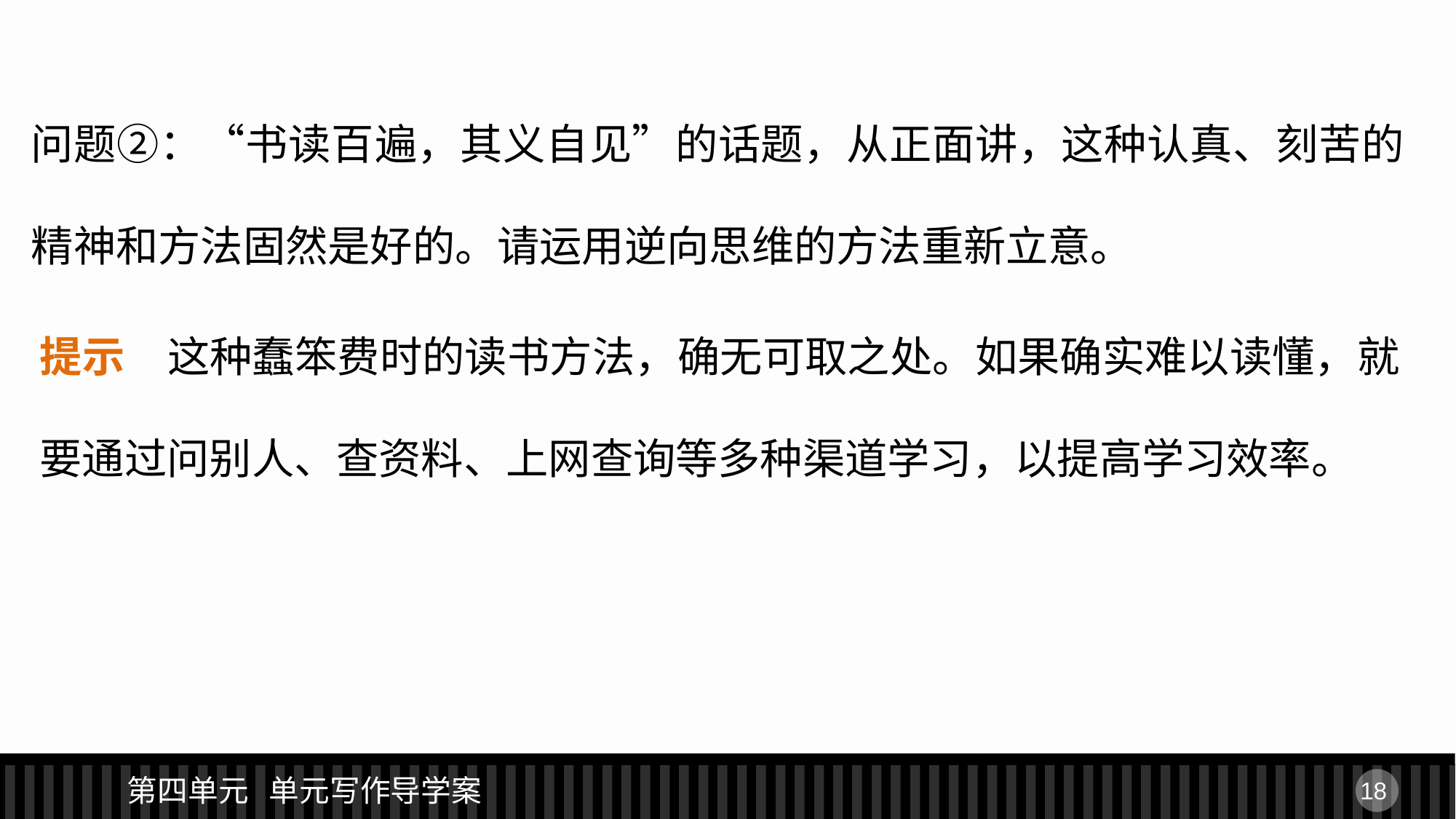

问题②：“书读百遍，其义自见”的话题，从正面讲，这种认真、刻苦的精神和方法固然是好的。请运用逆向思维的方法重新立意。
提示　这种蠢笨费时的读书方法，确无可取之处。如果确实难以读懂，就要通过问别人、查资料、上网查询等多种渠道学习，以提高学习效率。